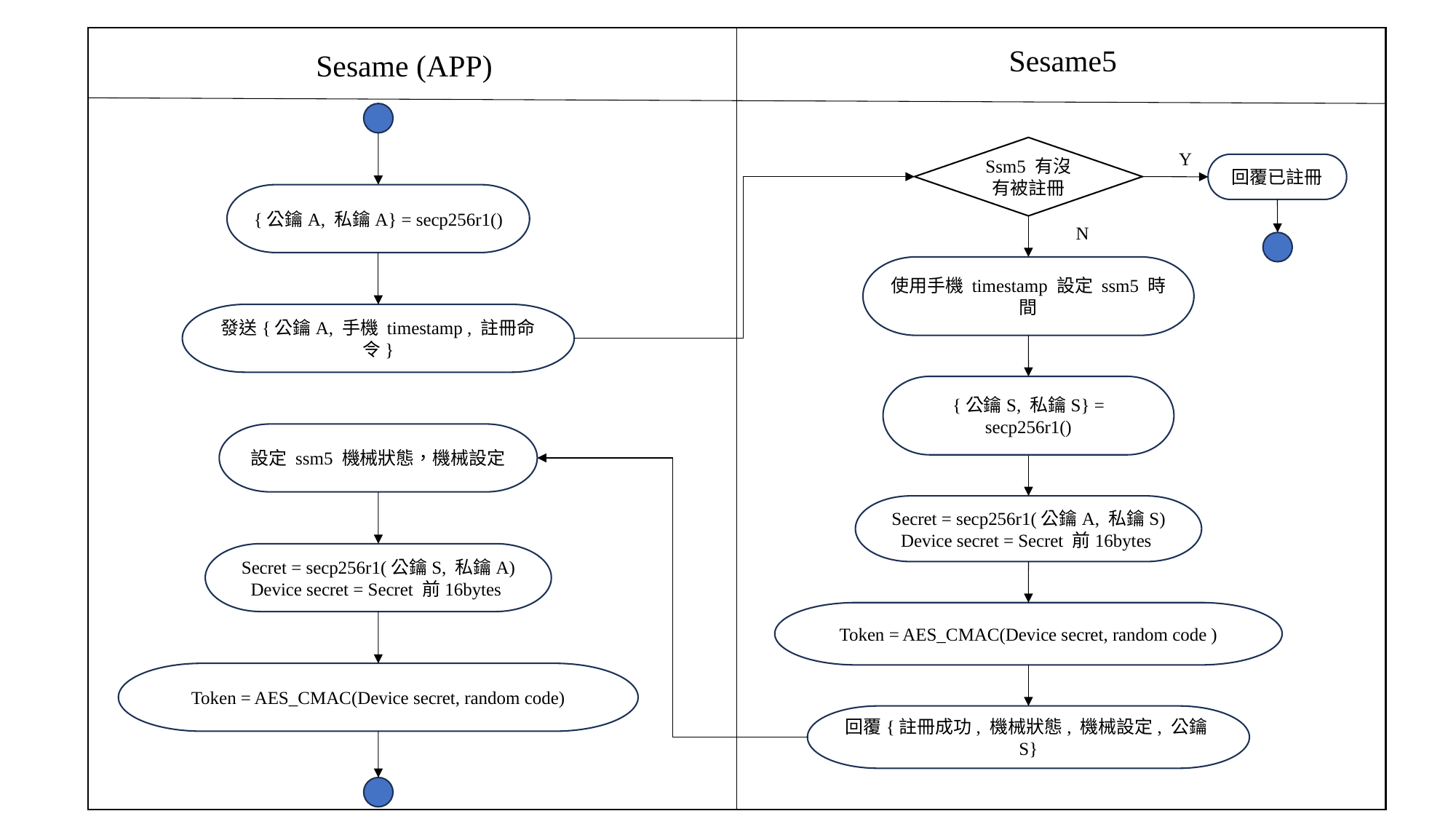

Sesame5
Sesame (APP)

Ssm5 有沒有被註冊
Y
回覆已註冊
{公鑰A, 私鑰A} = secp256r1()
N

使用手機 timestamp 設定 ssm5 時間
發送{公鑰A, 手機 timestamp , 註冊命令}
{公鑰S, 私鑰S} = secp256r1()
設定 ssm5 機械狀態，機械設定
Secret = secp256r1(公鑰A, 私鑰S)
Device secret = Secret 前16bytes
Secret = secp256r1(公鑰S, 私鑰A)
Device secret = Secret 前16bytes
Token = AES_CMAC(Device secret, random code )
Token = AES_CMAC(Device secret, random code)
回覆{註冊成功, 機械狀態, 機械設定, 公鑰S}